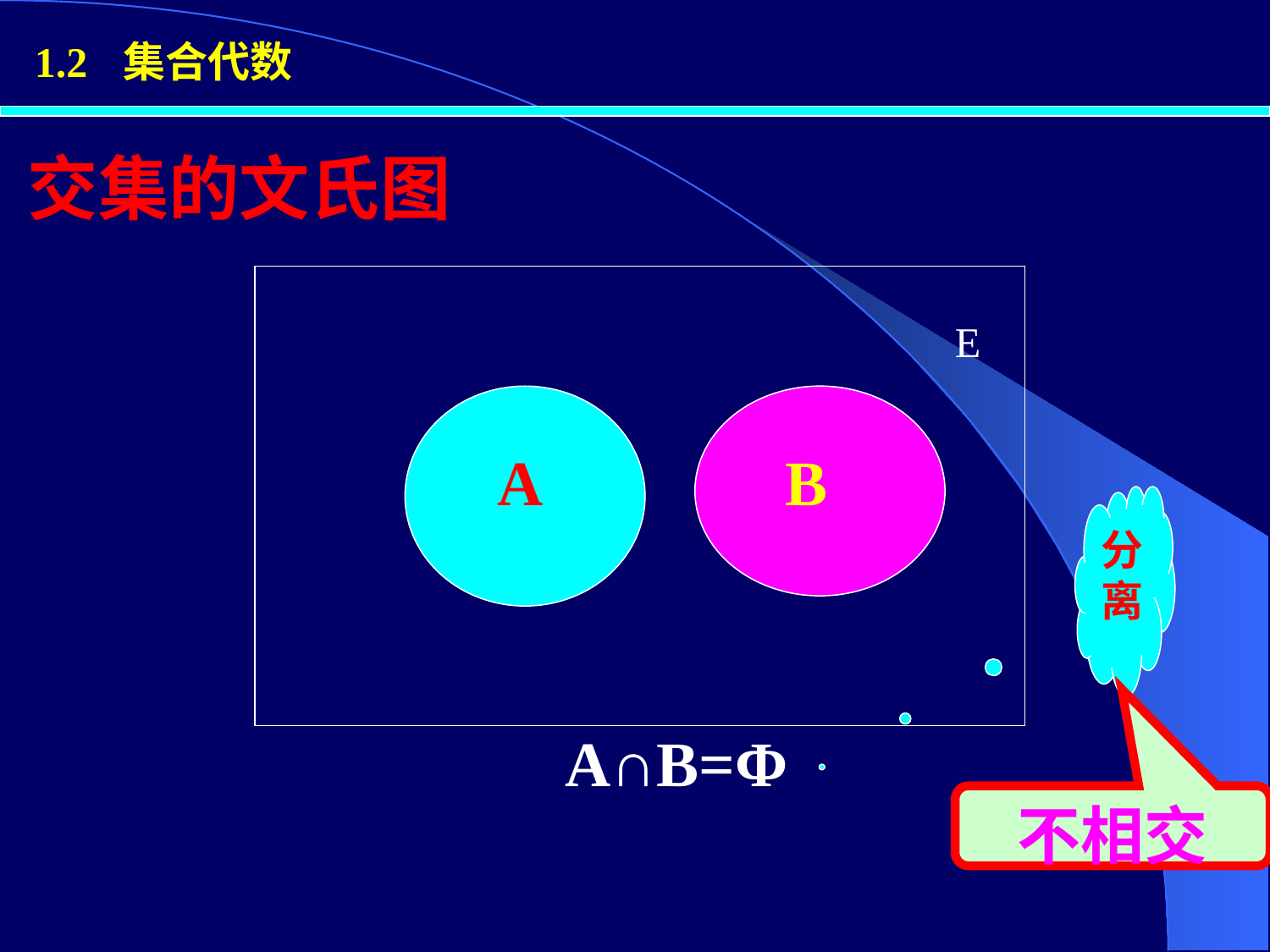

1.2 集合代数

# 交集的文氏图

E

A
B
分离
A∩B=Φ
不相交